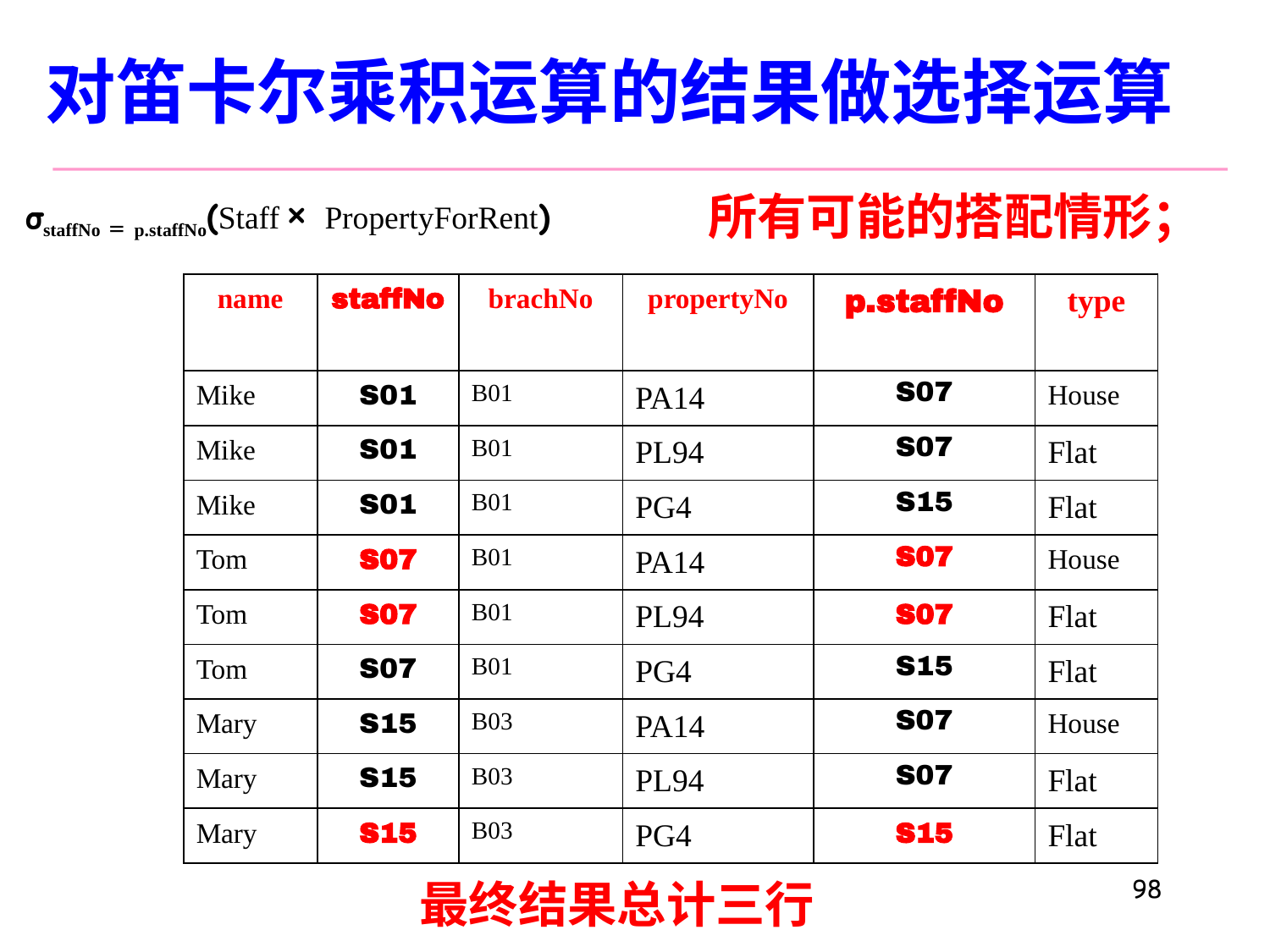

# 对笛卡尔乘积运算的结果做选择运算
所有可能的搭配情形；
σstaffNo＝p.staffNo(Staff ×  PropertyForRent)
| name | staffNo | brachNo | propertyNo | p.staffNo | type |
| --- | --- | --- | --- | --- | --- |
| Mike | S01 | B01 | PA14 | S07 | House |
| Mike | S01 | B01 | PL94 | S07 | Flat |
| Mike | S01 | B01 | PG4 | S15 | Flat |
| Tom | S07 | B01 | PA14 | S07 | House |
| Tom | S07 | B01 | PL94 | S07 | Flat |
| Tom | S07 | B01 | PG4 | S15 | Flat |
| Mary | S15 | B03 | PA14 | S07 | House |
| Mary | S15 | B03 | PL94 | S07 | Flat |
| Mary | S15 | B03 | PG4 | S15 | Flat |
最终结果总计三行
98